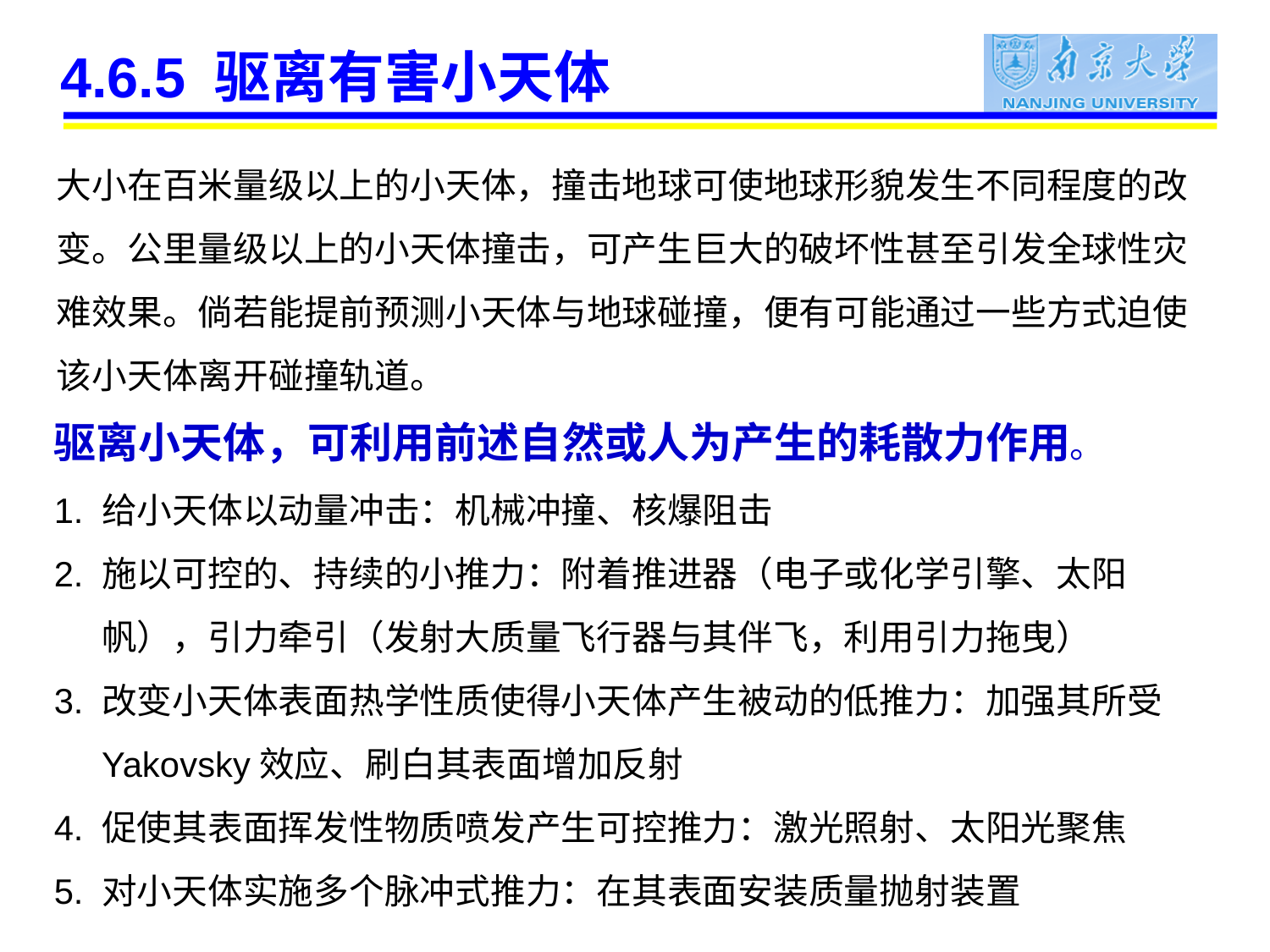

# 4.6.5 驱离有害小天体
大小在百米量级以上的小天体，撞击地球可使地球形貌发生不同程度的改变。公里量级以上的小天体撞击，可产生巨大的破坏性甚至引发全球性灾难效果。倘若能提前预测小天体与地球碰撞，便有可能通过一些方式迫使该小天体离开碰撞轨道。
驱离小天体，可利用前述自然或人为产生的耗散力作用。
给小天体以动量冲击：机械冲撞、核爆阻击
施以可控的、持续的小推力：附着推进器（电子或化学引擎、太阳帆），引力牵引（发射大质量飞行器与其伴飞，利用引力拖曳）
改变小天体表面热学性质使得小天体产生被动的低推力：加强其所受Yakovsky效应、刷白其表面增加反射
促使其表面挥发性物质喷发产生可控推力：激光照射、太阳光聚焦
对小天体实施多个脉冲式推力：在其表面安装质量抛射装置